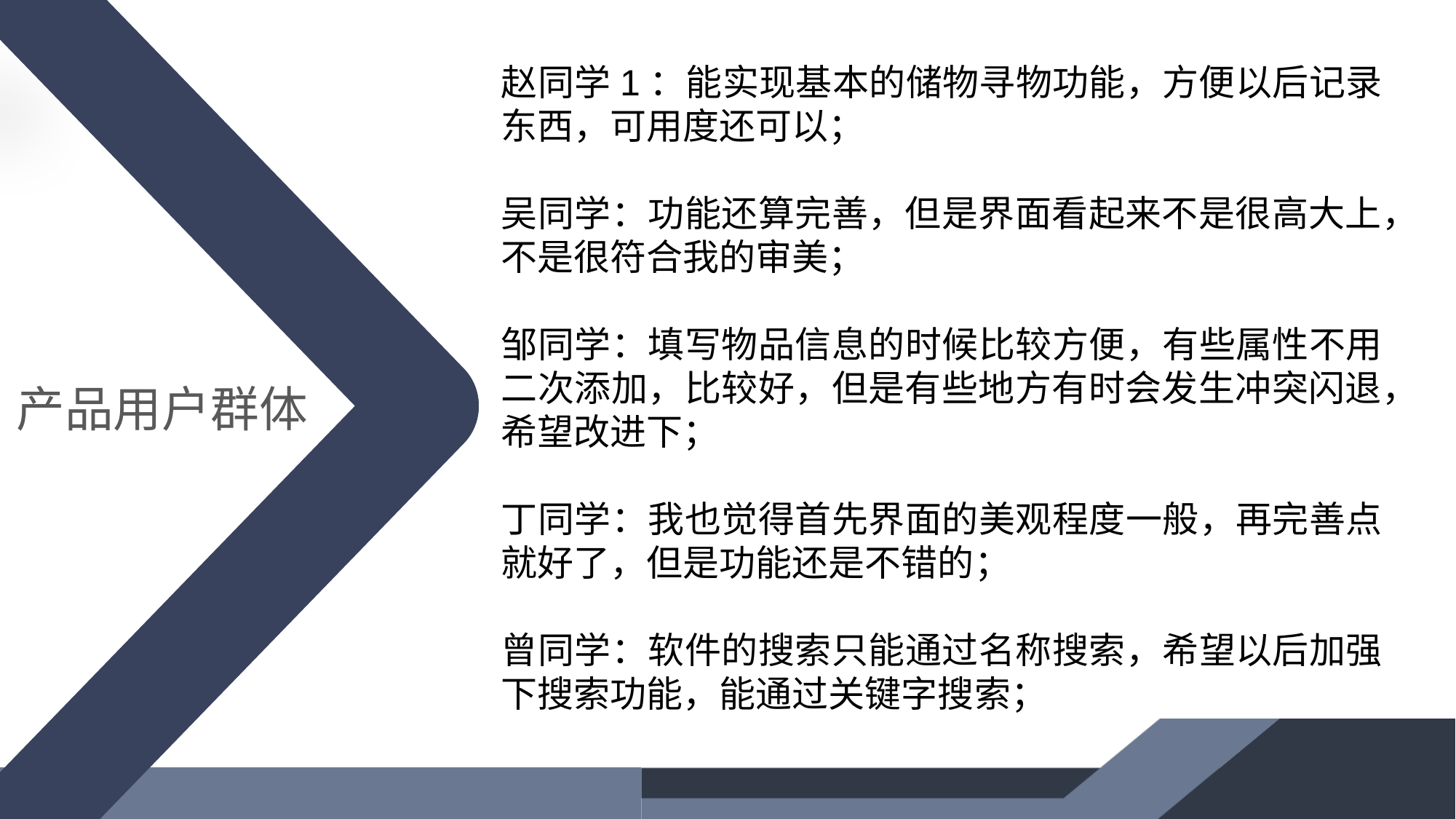

赵同学1：能实现基本的储物寻物功能，方便以后记录东西，可用度还可以；

吴同学：功能还算完善，但是界面看起来不是很高大上，不是很符合我的审美；

邹同学：填写物品信息的时候比较方便，有些属性不用二次添加，比较好，但是有些地方有时会发生冲突闪退，希望改进下；

丁同学：我也觉得首先界面的美观程度一般，再完善点就好了，但是功能还是不错的；

曾同学：软件的搜索只能通过名称搜索，希望以后加强下搜索功能，能通过关键字搜索；

产品用户群体